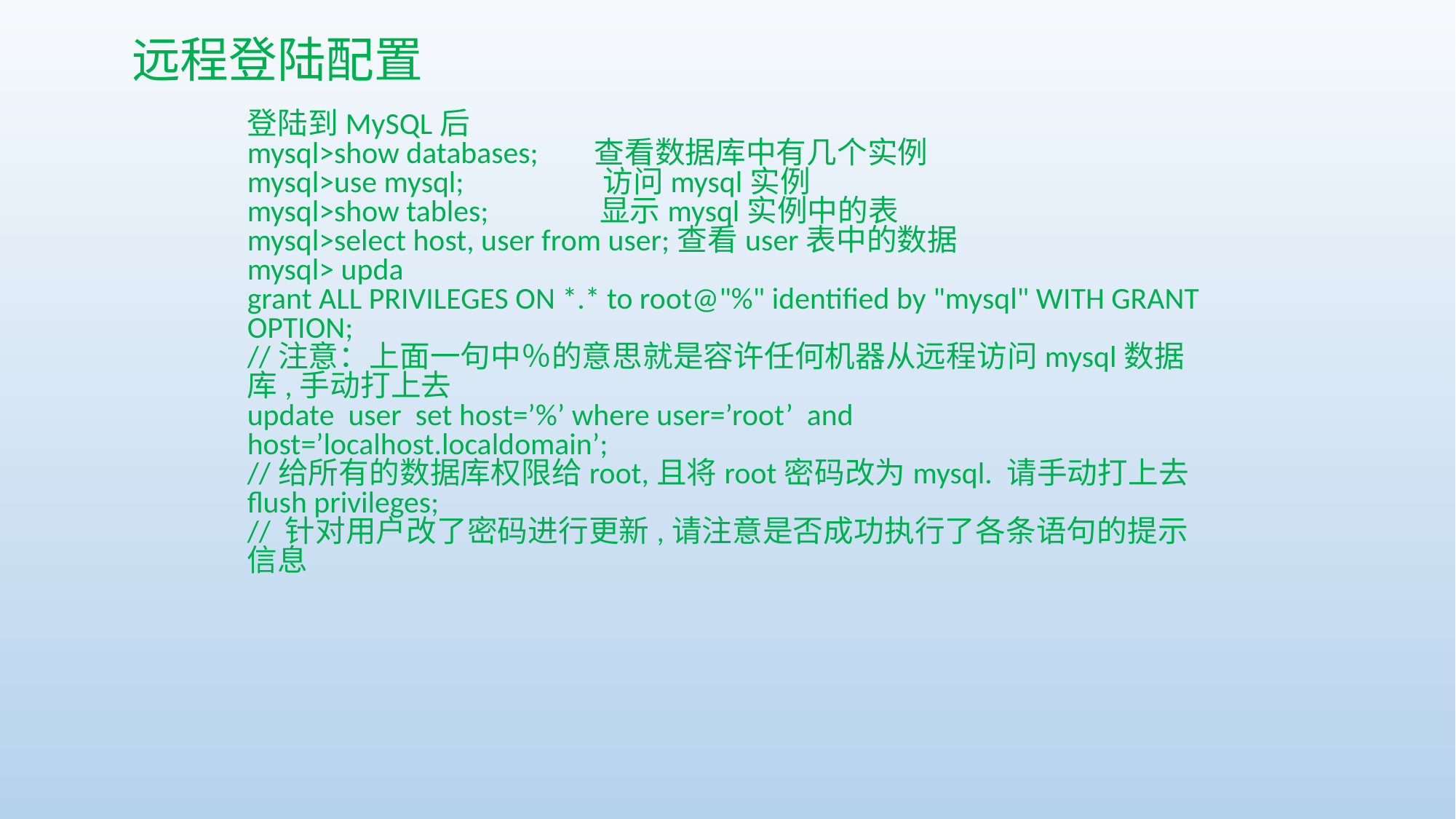

远程登陆配置
登陆到MySQL后
mysql>show databases;       查看数据库中有几个实例
mysql>use mysql;                   访问mysql实例
mysql>show tables;               显示mysql实例中的表
mysql>select host, user from user;查看user表中的数据
mysql> upda
grant ALL PRIVILEGES ON *.* to root@"%" identified by "mysql" WITH GRANT OPTION;
//注意：上面一句中％的意思就是容许任何机器从远程访问mysql数据库,手动打上去
update  user  set host=’%’ where user=’root’  and host=’localhost.localdomain’;
//给所有的数据库权限给root,且将root密码改为mysql. 请手动打上去
flush privileges;
// 针对用户改了密码进行更新,请注意是否成功执行了各条语句的提示信息